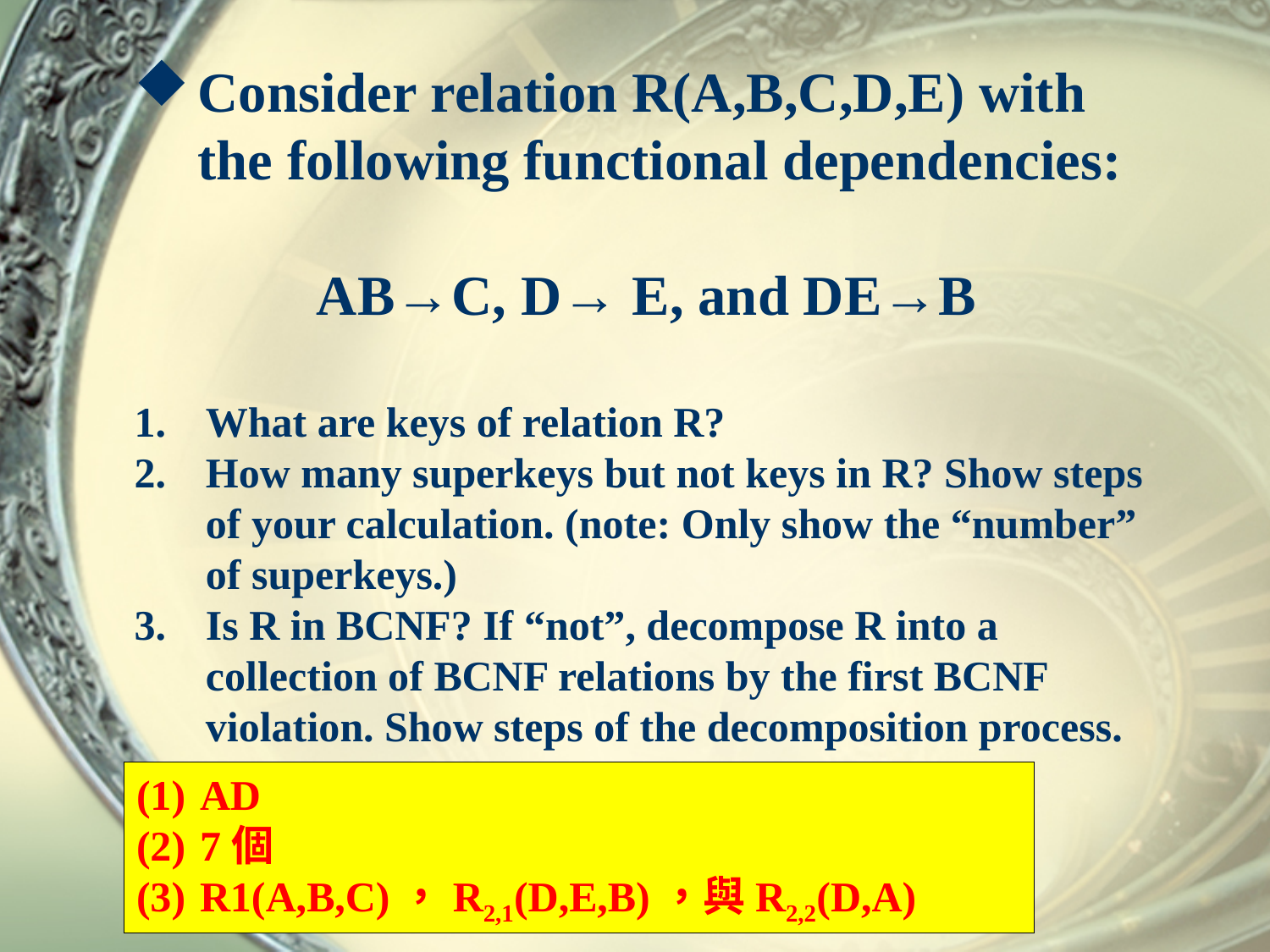

Consider relation R(A,B,C,D,E) with the following functional dependencies:

AB→C, D→ E, and DE→B

What are keys of relation R?
How many superkeys but not keys in R? Show steps of your calculation. (note: Only show the “number” of superkeys.)
Is R in BCNF? If “not”, decompose R into a collection of BCNF relations by the first BCNF violation. Show steps of the decomposition process.
AD
7個
R1(A,B,C)，R2,1(D,E,B)，與R2,2(D,A)